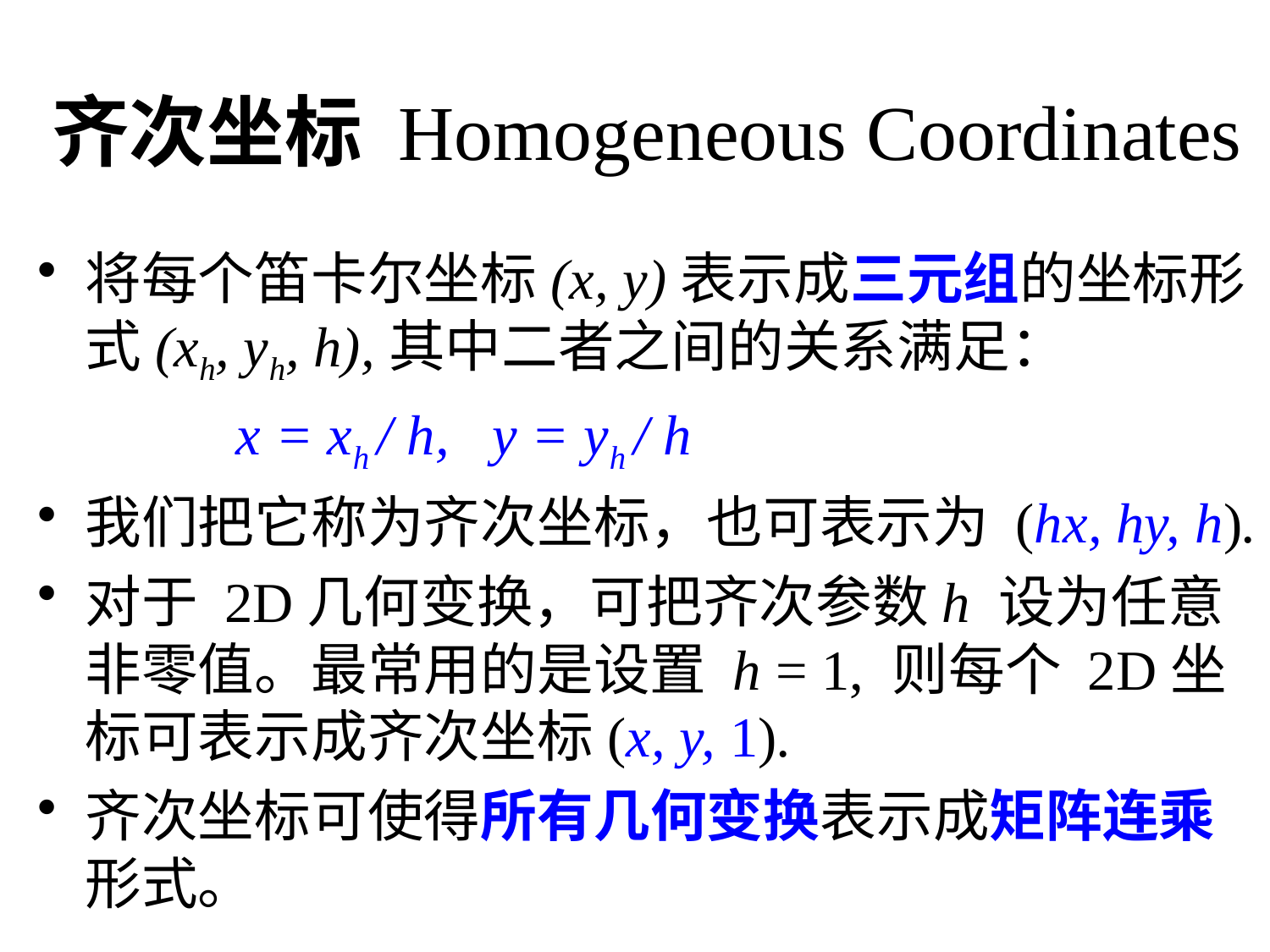

# 齐次坐标 Homogeneous Coordinates
将每个笛卡尔坐标(x, y)表示成三元组的坐标形式(xh, yh, h),其中二者之间的关系满足：
              x = xh / h,   y = yh / h
我们把它称为齐次坐标，也可表示为 (hx, hy, h).
对于 2D几何变换，可把齐次参数h 设为任意非零值。最常用的是设置 h = 1, 则每个 2D坐标可表示成齐次坐标(x, y, 1).
齐次坐标可使得所有几何变换表示成矩阵连乘形式。